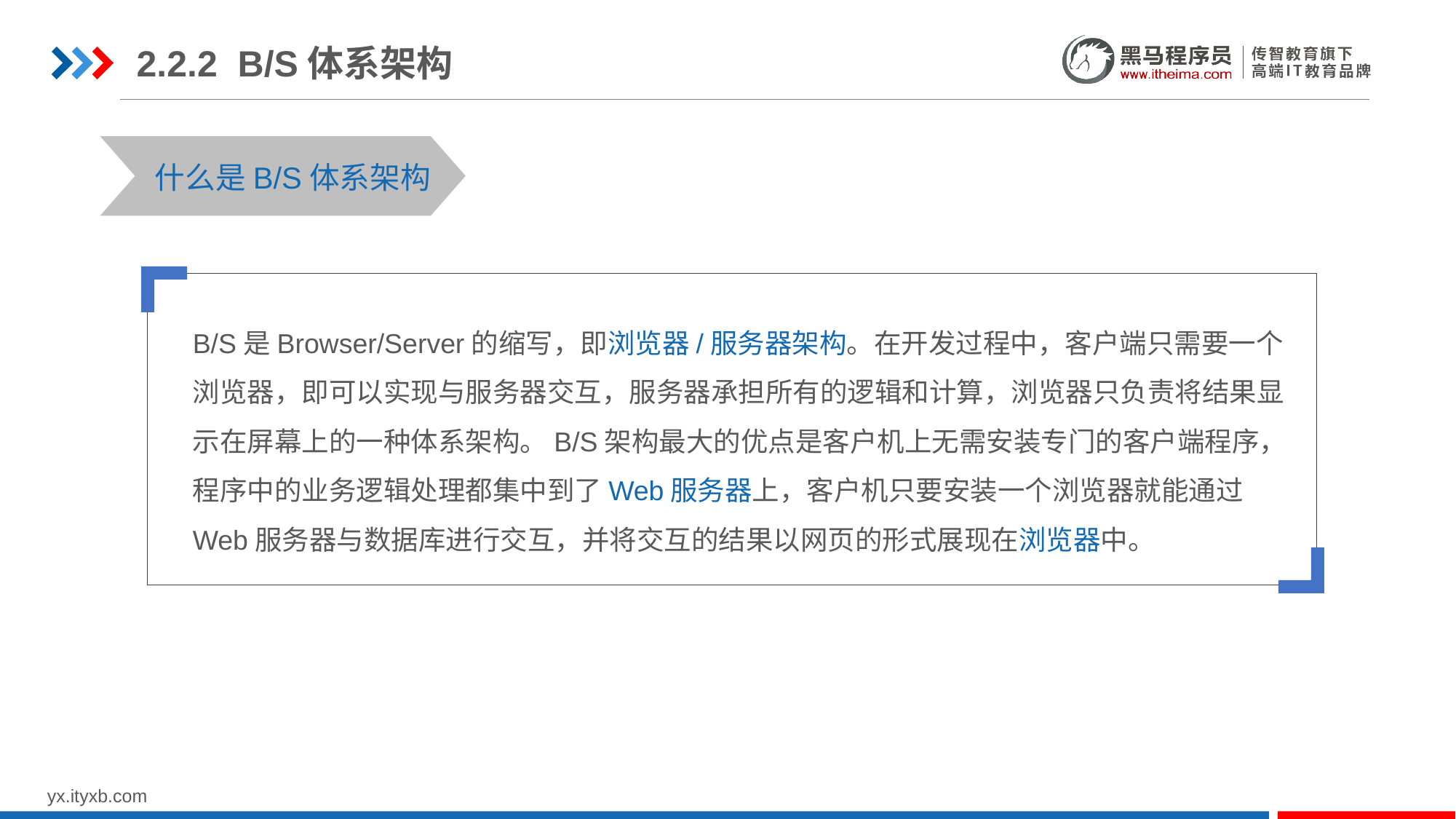

2.2.2  B/S体系架构

什么是B/S体系架构

B/S是Browser/Server的缩写，即浏览器/服务器架构。在开发过程中，客户端只需要一个浏览器，即可以实现与服务器交互，服务器承担所有的逻辑和计算，浏览器只负责将结果显示在屏幕上的一种体系架构。B/S架构最大的优点是客户机上无需安装专门的客户端程序，程序中的业务逻辑处理都集中到了Web服务器上，客户机只要安装一个浏览器就能通过Web服务器与数据库进行交互，并将交互的结果以网页的形式展现在浏览器中。